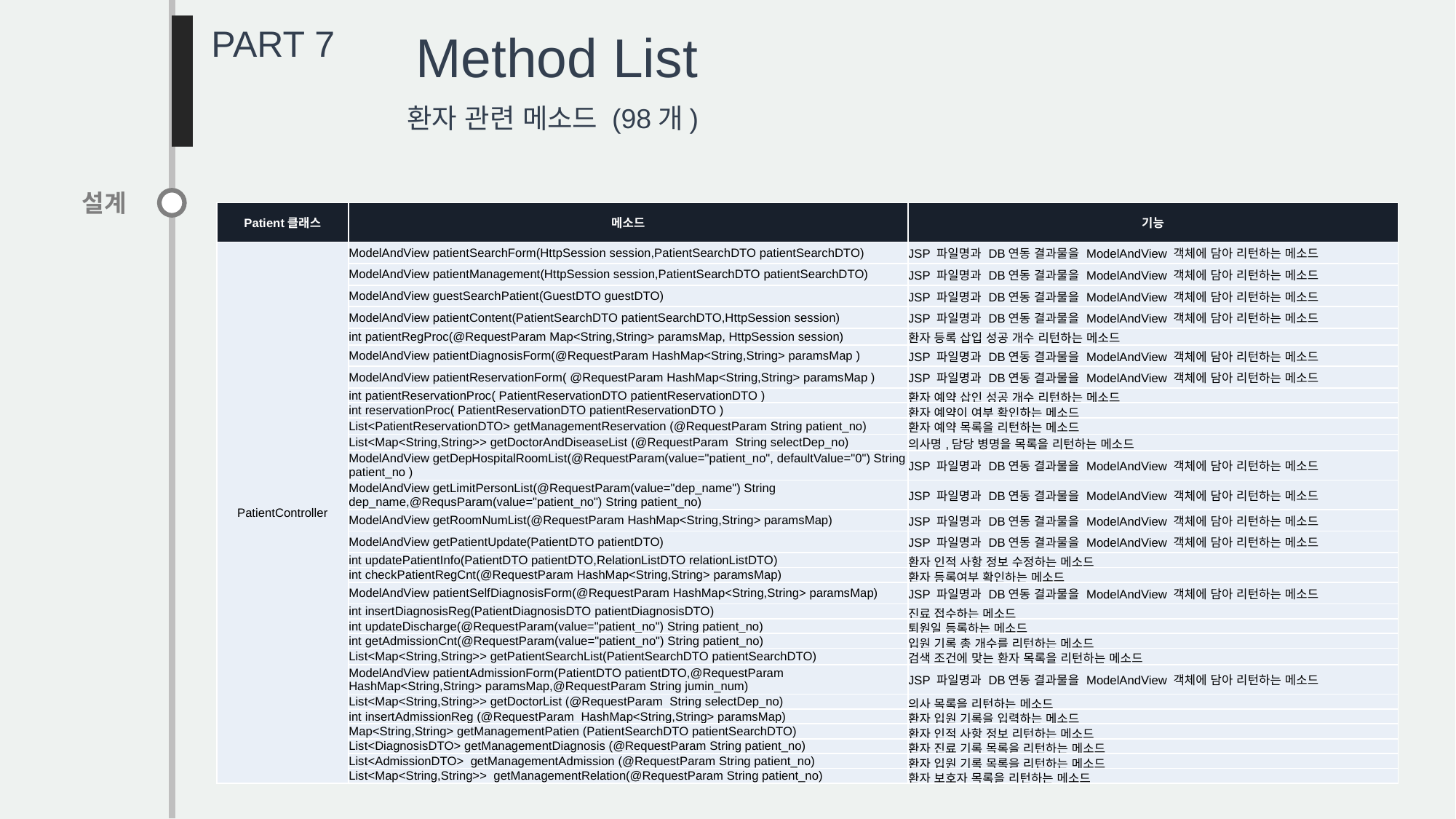

PART 7
Method List

환자 관련 메소드 (98개)

설계

| Patient클래스 | 메소드 | 기능 |
| --- | --- | --- |
| PatientController | ModelAndView patientSearchForm(HttpSession session,PatientSearchDTO patientSearchDTO) | JSP 파일명과 DB연동 결과물을 ModelAndView 객체에 담아 리턴하는 메소드 |
|  | ModelAndView patientManagement(HttpSession session,PatientSearchDTO patientSearchDTO) | JSP 파일명과 DB연동 결과물을 ModelAndView 객체에 담아 리턴하는 메소드 |
|  | ModelAndView guestSearchPatient(GuestDTO guestDTO) | JSP 파일명과 DB연동 결과물을 ModelAndView 객체에 담아 리턴하는 메소드 |
|  | ModelAndView patientContent(PatientSearchDTO patientSearchDTO,HttpSession session) | JSP 파일명과 DB연동 결과물을 ModelAndView 객체에 담아 리턴하는 메소드 |
|  | int patientRegProc(@RequestParam Map<String,String> paramsMap, HttpSession session) | 환자 등록 삽입 성공 개수 리턴하는 메소드 |
|  | ModelAndView patientDiagnosisForm(@RequestParam HashMap<String,String> paramsMap ) | JSP 파일명과 DB연동 결과물을 ModelAndView 객체에 담아 리턴하는 메소드 |
|  | ModelAndView patientReservationForm( @RequestParam HashMap<String,String> paramsMap ) | JSP 파일명과 DB연동 결과물을 ModelAndView 객체에 담아 리턴하는 메소드 |
|  | int patientReservationProc( PatientReservationDTO patientReservationDTO ) | 환자 예약 삽인 성공 개수 리턴하는 메소드 |
|  | int reservationProc( PatientReservationDTO patientReservationDTO ) | 환자 예약이 여부 확인하는 메소드 |
|  | List<PatientReservationDTO> getManagementReservation (@RequestParam String patient\_no) | 환자 예약 목록을 리턴하는 메소드 |
|  | List<Map<String,String>> getDoctorAndDiseaseList (@RequestParam String selectDep\_no) | 의사명,담당 병명을 목록을 리턴하는 메소드 |
|  | ModelAndView getDepHospitalRoomList(@RequestParam(value="patient\_no", defaultValue="0") String patient\_no ) | JSP 파일명과 DB연동 결과물을 ModelAndView 객체에 담아 리턴하는 메소드 |
|  | ModelAndView getLimitPersonList(@RequestParam(value="dep\_name") String dep\_name,@RequsParam(value="patient\_no") String patient\_no) | JSP 파일명과 DB연동 결과물을 ModelAndView 객체에 담아 리턴하는 메소드 |
|  | ModelAndView getRoomNumList(@RequestParam HashMap<String,String> paramsMap) | JSP 파일명과 DB연동 결과물을 ModelAndView 객체에 담아 리턴하는 메소드 |
|  | ModelAndView getPatientUpdate(PatientDTO patientDTO) | JSP 파일명과 DB연동 결과물을 ModelAndView 객체에 담아 리턴하는 메소드 |
|  | int updatePatientInfo(PatientDTO patientDTO,RelationListDTO relationListDTO) | 환자 인적 사항 정보 수정하는 메소드 |
|  | int checkPatientRegCnt(@RequestParam HashMap<String,String> paramsMap) | 환자 등록여부 확인하는 메소드 |
|  | ModelAndView patientSelfDiagnosisForm(@RequestParam HashMap<String,String> paramsMap) | JSP 파일명과 DB연동 결과물을 ModelAndView 객체에 담아 리턴하는 메소드 |
|  | int insertDiagnosisReg(PatientDiagnosisDTO patientDiagnosisDTO) | 진료 접수하는 메소드 |
|  | int updateDischarge(@RequestParam(value="patient\_no") String patient\_no) | 퇴원일 등록하는 메소드 |
|  | int getAdmissionCnt(@RequestParam(value="patient\_no") String patient\_no) | 입원 기록 총 개수를 리턴하는 메소드 |
|  | List<Map<String,String>> getPatientSearchList(PatientSearchDTO patientSearchDTO) | 검색 조건에 맞는 환자 목록을 리턴하는 메소드 |
|  | ModelAndView patientAdmissionForm(PatientDTO patientDTO,@RequestParam HashMap<String,String> paramsMap,@RequestParam String jumin\_num) | JSP 파일명과 DB연동 결과물을 ModelAndView 객체에 담아 리턴하는 메소드 |
|  | List<Map<String,String>> getDoctorList (@RequestParam String selectDep\_no) | 의사 목록을 리턴하는 메소드 |
|  | int insertAdmissionReg (@RequestParam HashMap<String,String> paramsMap) | 환자 입원 기록을 입력하는 메소드 |
|  | Map<String,String> getManagementPatien (PatientSearchDTO patientSearchDTO) | 환자 인적 사항 정보 리턴하는 메소드 |
|  | List<DiagnosisDTO> getManagementDiagnosis (@RequestParam String patient\_no) | 환자 진료 기록 목록을 리턴하는 메소드 |
|  | List<AdmissionDTO> getManagementAdmission (@RequestParam String patient\_no) | 환자 입원 기록 목록을 리턴하는 메소드 |
|  | List<Map<String,String>> getManagementRelation(@RequestParam String patient\_no) | 환자 보호자 목록을 리턴하는 메소드 |